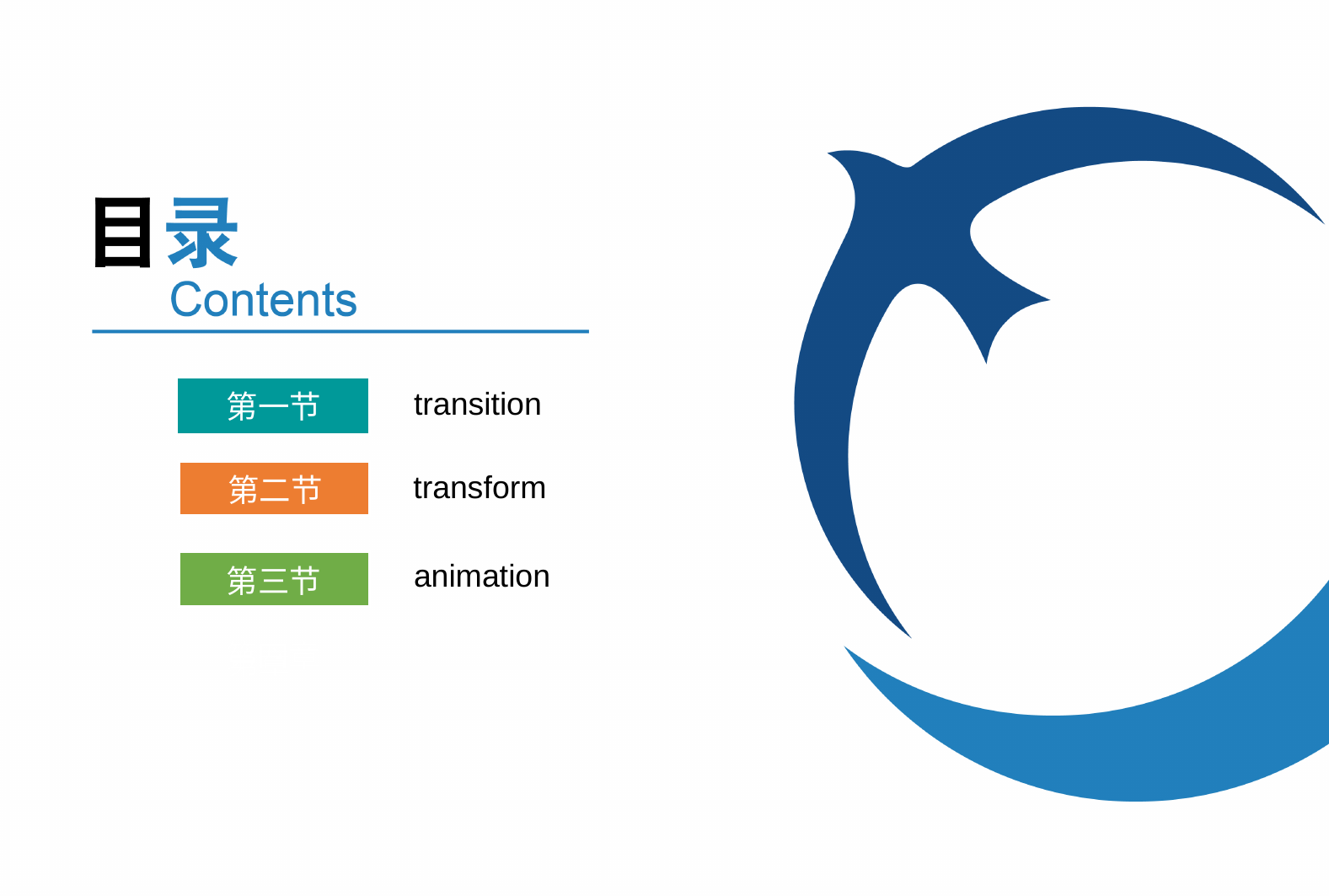

transition
第一节
transform

第二节
第章
animation

第三节
第四章

第章